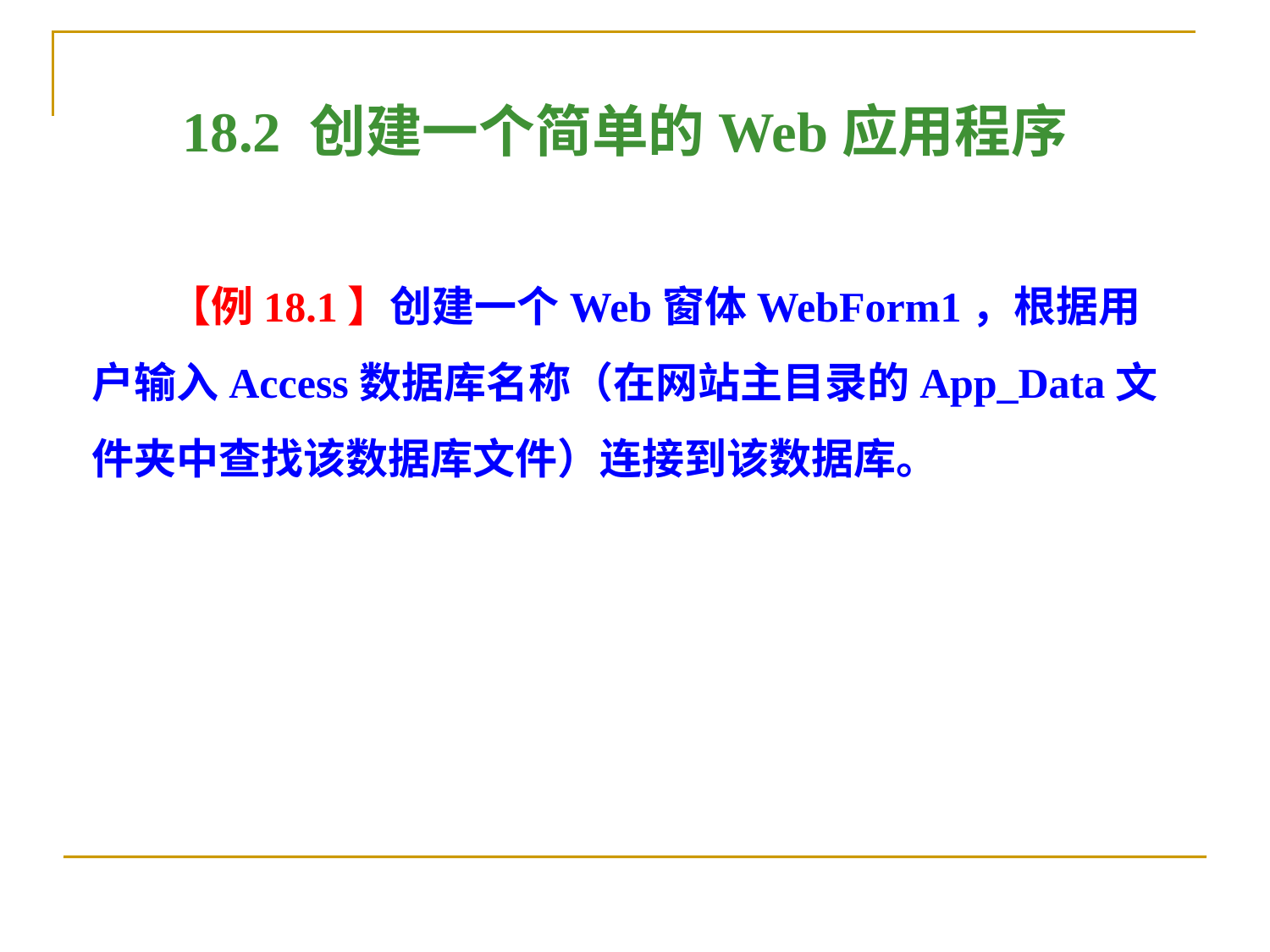

18.2 创建一个简单的Web应用程序
       【例18.1】创建一个Web窗体WebForm1，根据用户输入Access数据库名称（在网站主目录的App_Data文件夹中查找该数据库文件）连接到该数据库。